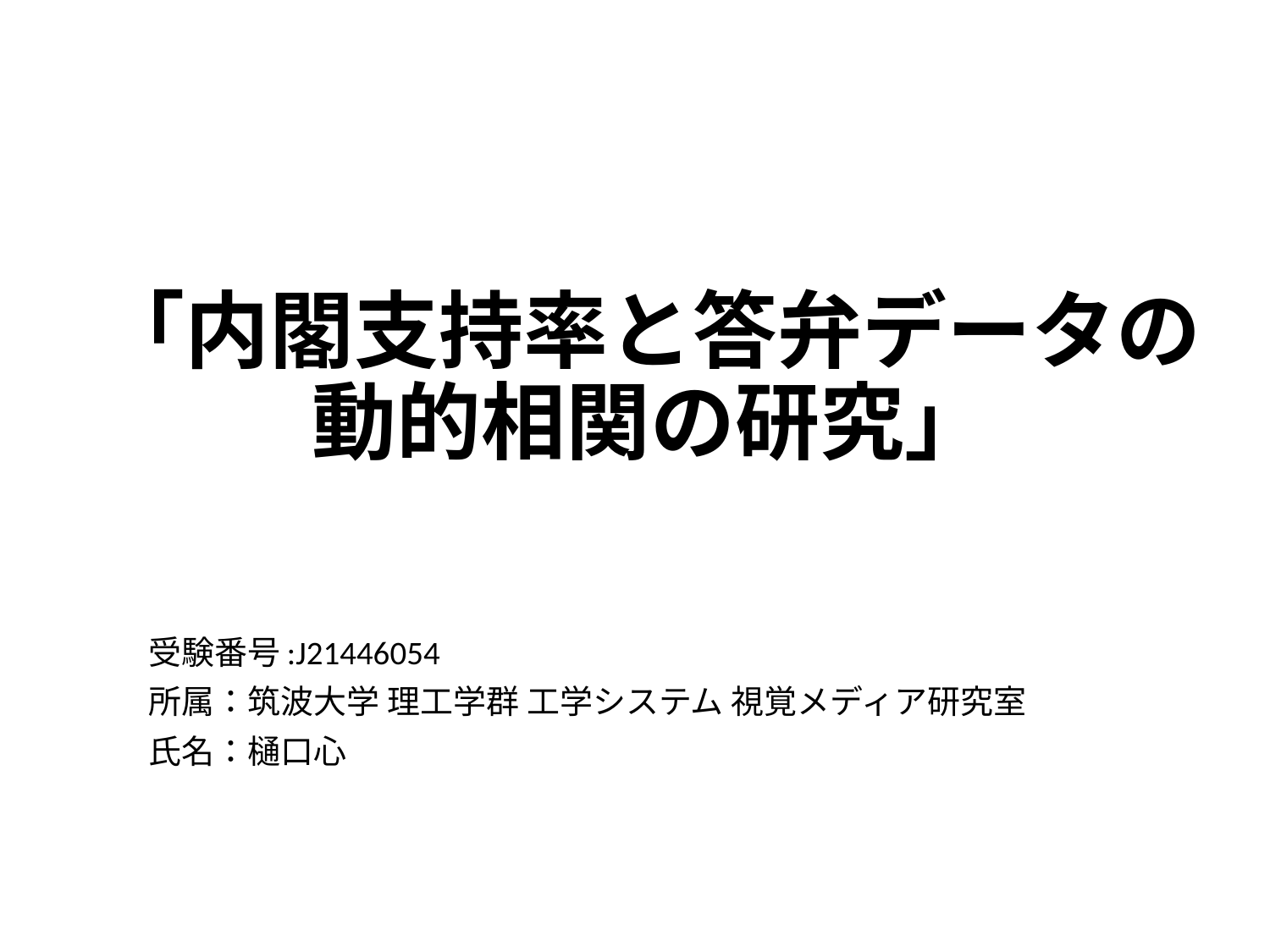

「内閣支持率と答弁データの動的相関の研究」
受験番号:J21446054
所属：筑波大学 理工学群 工学システム 視覚メディア研究室
氏名：樋口心